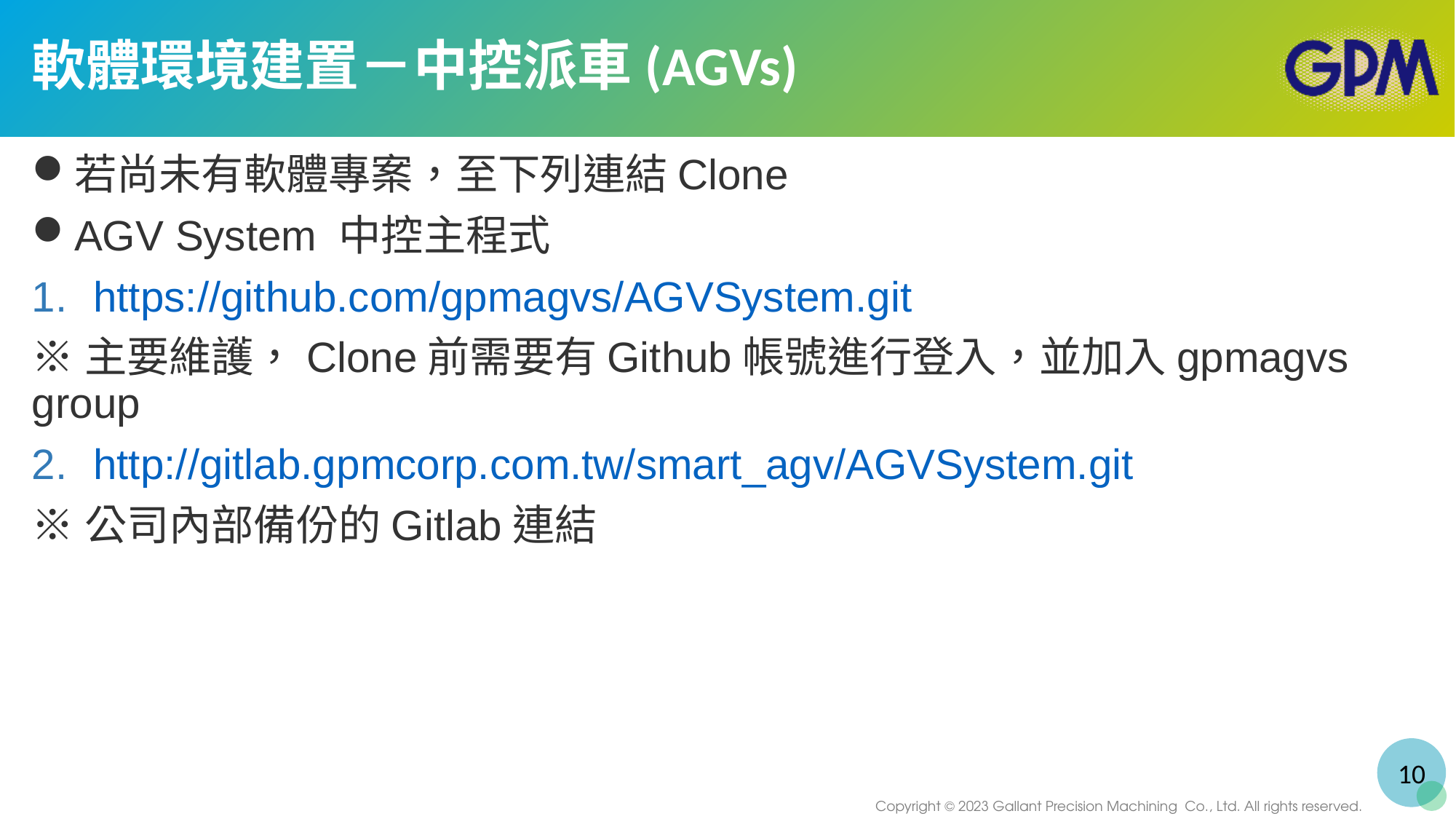

# 軟體環境建置－中控派車(AGVs)
若尚未有軟體專案，至下列連結Clone
AGV System 中控主程式
https://github.com/gpmagvs/AGVSystem.git
※主要維護，Clone前需要有Github帳號進行登入，並加入gpmagvs group
http://gitlab.gpmcorp.com.tw/smart_agv/AGVSystem.git
※公司內部備份的Gitlab連結